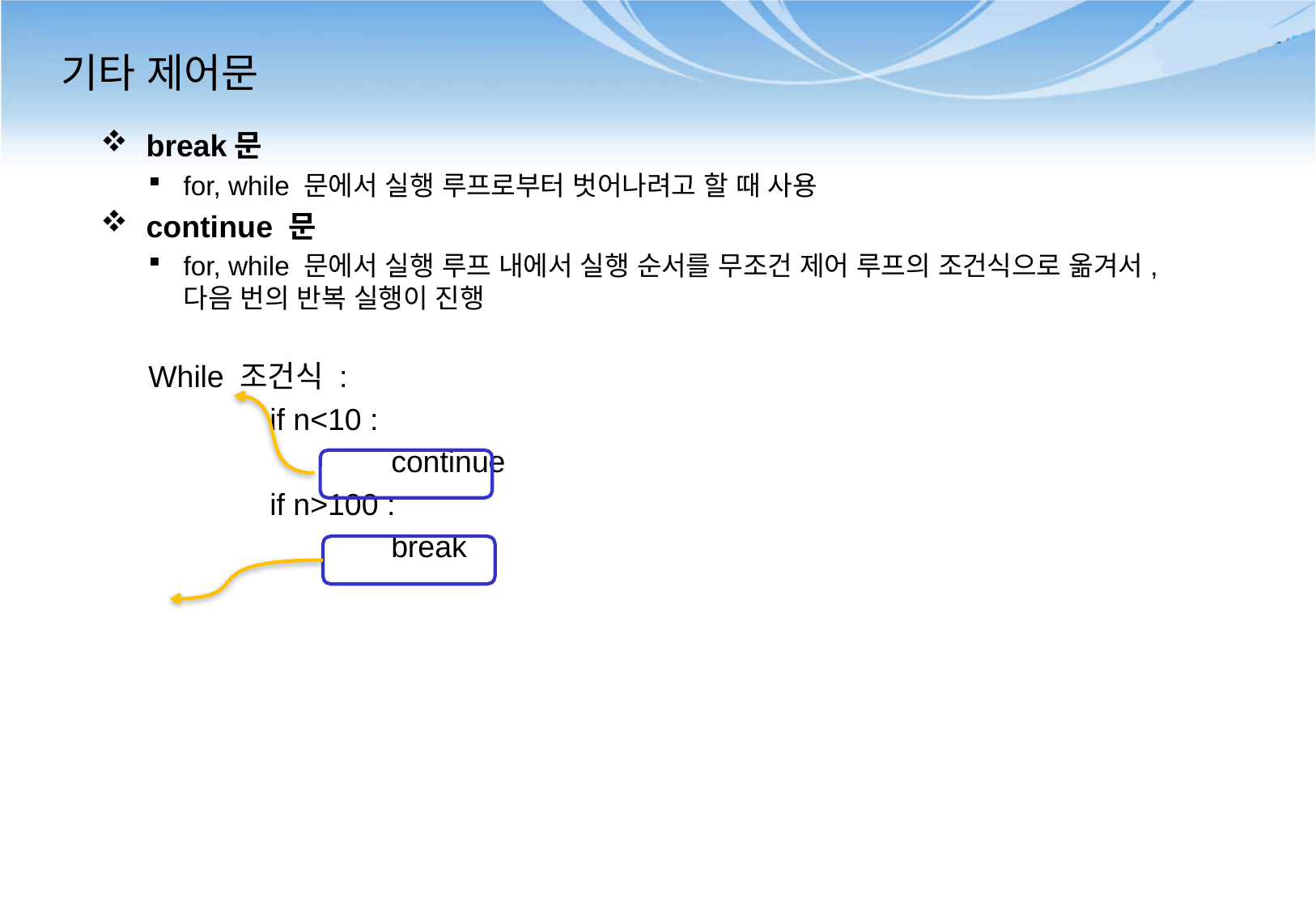

# 기타 제어문
break문
for, while 문에서 실행 루프로부터 벗어나려고 할 때 사용
continue 문
for, while 문에서 실행 루프 내에서 실행 순서를 무조건 제어 루프의 조건식으로 옮겨서, 다음 번의 반복 실행이 진행

While 조건식 :
	if n<10 :
		continue
	if n>100 :
		break